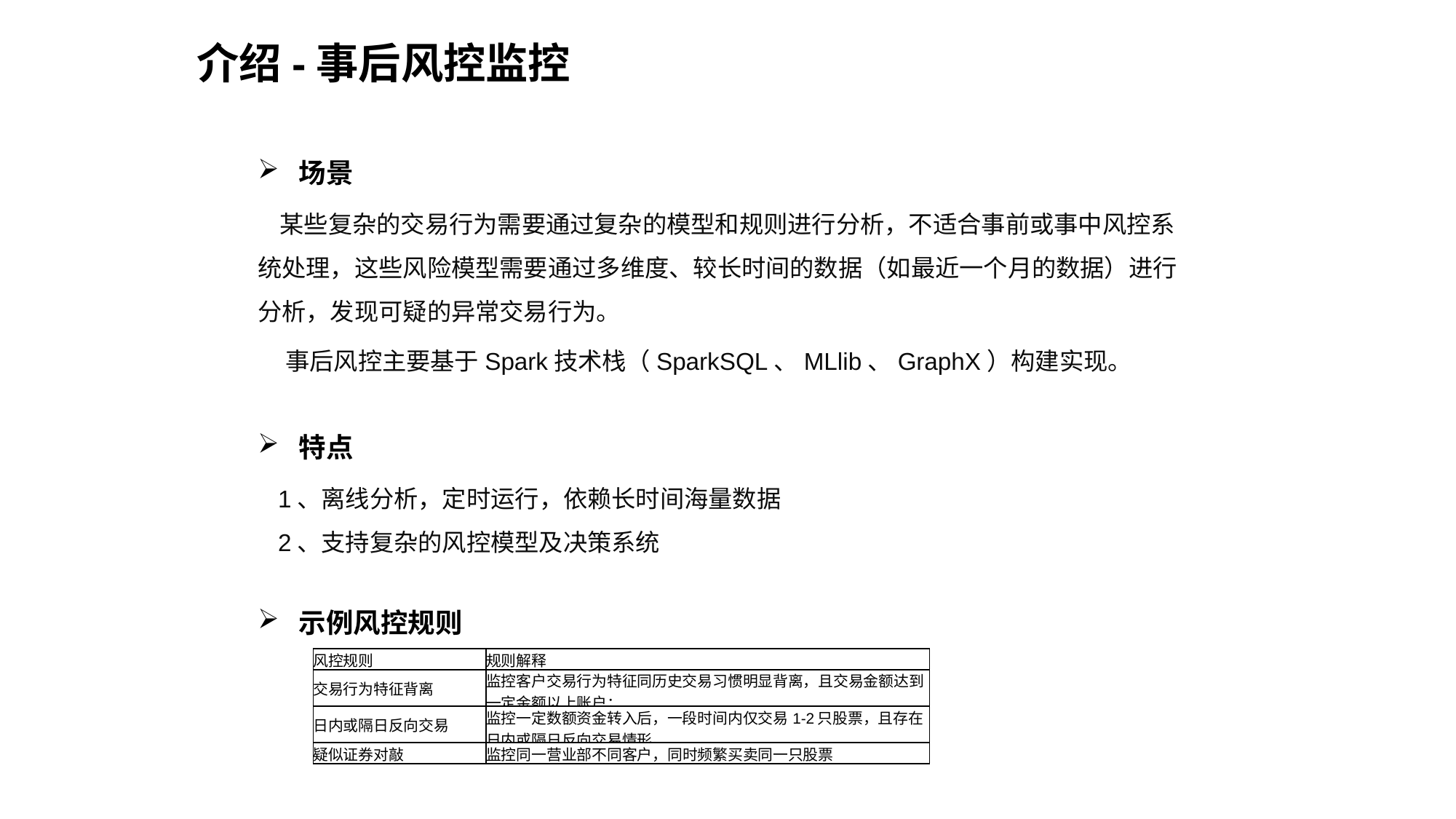

介绍-事后风控监控
场景
   某些复杂的交易行为需要通过复杂的模型和规则进行分析，不适合事前或事中风控系统处理，这些风险模型需要通过多维度、较长时间的数据（如最近一个月的数据）进行分析，发现可疑的异常交易行为。
    事后风控主要基于Spark技术栈（SparkSQL、MLlib、GraphX）构建实现。

特点
   1、离线分析，定时运行，依赖长时间海量数据
   2、支持复杂的风控模型及决策系统

示例风控规则

| 风控规则 | 规则解释 |
| --- | --- |
| 交易行为特征背离 | 监控客户交易行为特征同历史交易习惯明显背离，且交易金额达到一定金额以上账户； |
| 日内或隔日反向交易 | 监控一定数额资金转入后，一段时间内仅交易1-2只股票，且存在日内或隔日反向交易情形。 |
| 疑似证券对敲 | 监控同一营业部不同客户，同时频繁买卖同一只股票 |